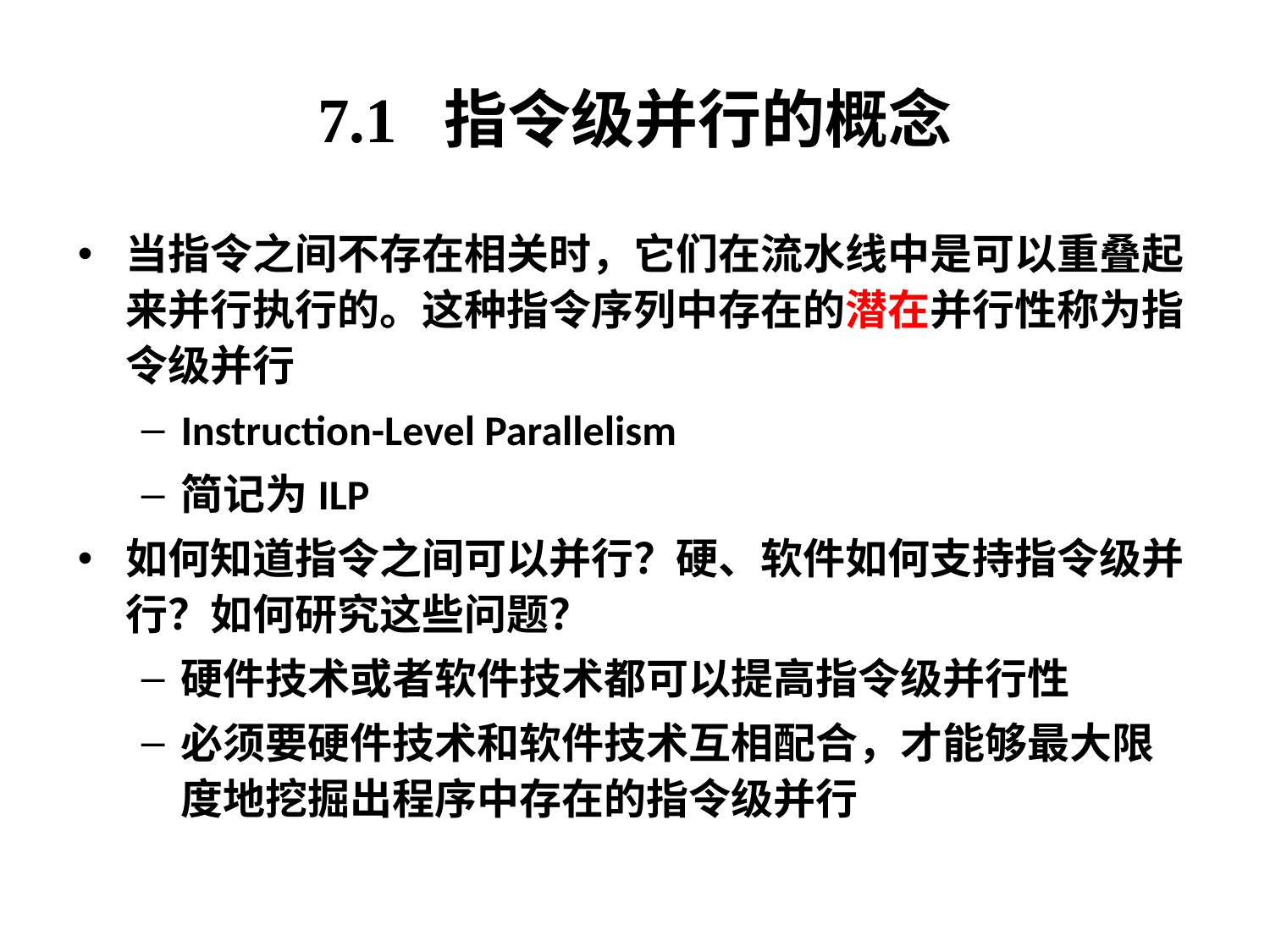

7.1  指令级并行的概念
当指令之间不存在相关时，它们在流水线中是可以重叠起来并行执行的。这种指令序列中存在的潜在并行性称为指令级并行
Instruction-Level Parallelism
简记为ILP
如何知道指令之间可以并行？硬、软件如何支持指令级并行？如何研究这些问题？
硬件技术或者软件技术都可以提高指令级并行性
必须要硬件技术和软件技术互相配合，才能够最大限度地挖掘出程序中存在的指令级并行